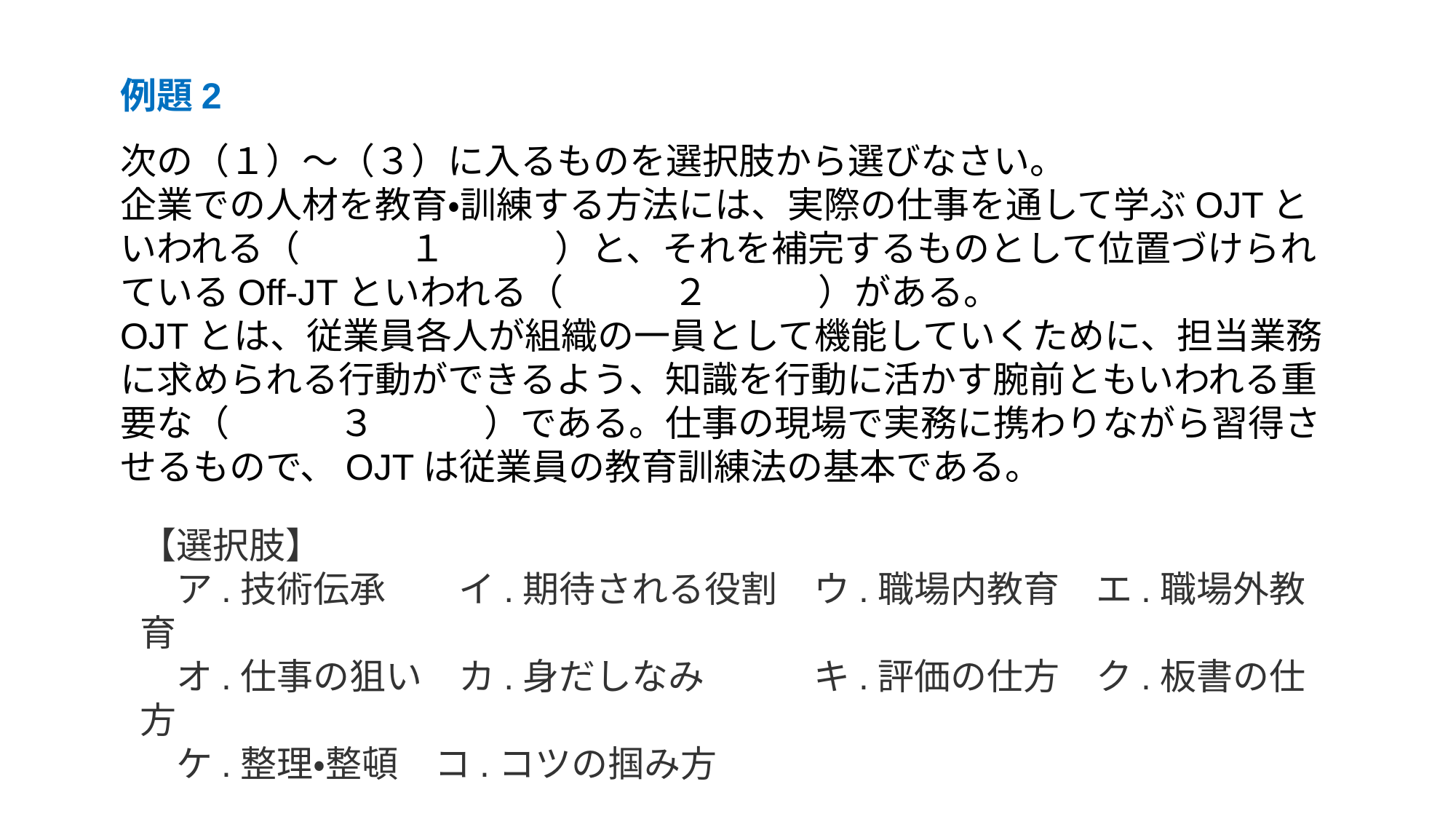

例題2

次の（１）～（３）に入るものを選択肢から選びなさい。
企業での人材を教育・訓練する方法には、実際の仕事を通して学ぶOJTといわれる（　　　１　　　）と、それを補完するものとして位置づけられているOff-JTといわれる（　　　２　　　）がある。
OJTとは、従業員各人が組織の一員として機能していくために、担当業務に求められる行動ができるよう、知識を行動に活かす腕前ともいわれる重要な（　　　３　　　）である。仕事の現場で実務に携わりながら習得させるもので、OJTは従業員の教育訓練法の基本である。
【選択肢】
　ア.技術伝承　　イ.期待される役割　ウ.職場内教育　エ.職場外教育
　オ.仕事の狙い　カ.身だしなみ　　　キ.評価の仕方　ク.板書の仕方
　ケ.整理・整頓　コ.コツの掴み方